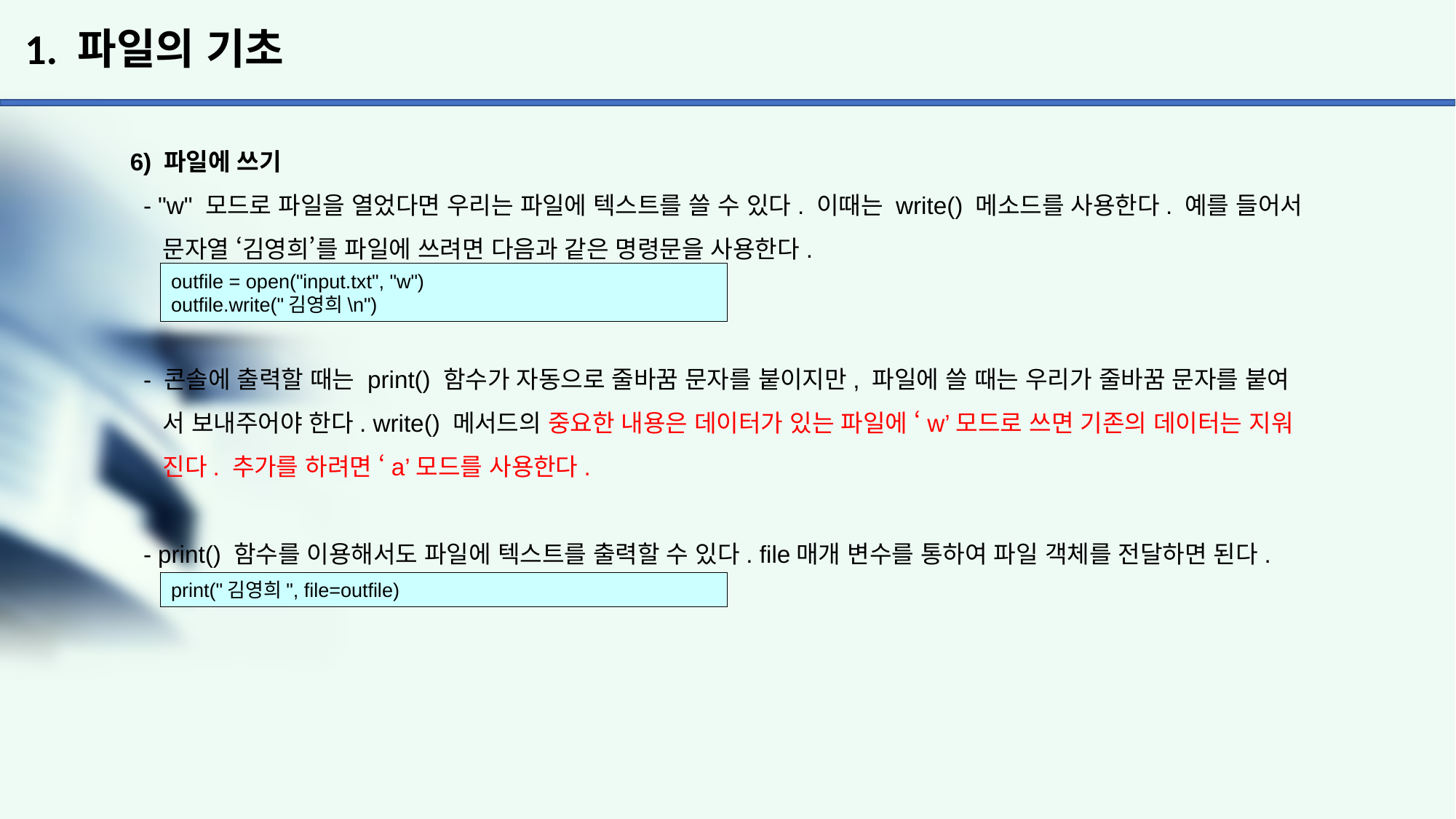

# 1. 파일의 기초
6) 파일에 쓰기
  - "w" 모드로 파일을 열었다면 우리는 파일에 텍스트를 쓸 수 있다. 이때는 write() 메소드를 사용한다. 예를 들어서
    문자열 ‘김영희’를 파일에 쓰려면 다음과 같은 명령문을 사용한다.

  - 콘솔에 출력할 때는 print() 함수가 자동으로 줄바꿈 문자를 붙이지만, 파일에 쓸 때는 우리가 줄바꿈 문자를 붙여
    서 보내주어야 한다. write() 메서드의 중요한 내용은 데이터가 있는 파일에 ‘w’모드로 쓰면 기존의 데이터는 지워
    진다. 추가를 하려면 ‘a’모드를 사용한다.

  - print() 함수를 이용해서도 파일에 텍스트를 출력할 수 있다. file매개 변수를 통하여 파일 객체를 전달하면 된다.

outfile = open("input.txt", "w")
outfile.write("김영희\n")
print("김영희", file=outfile)